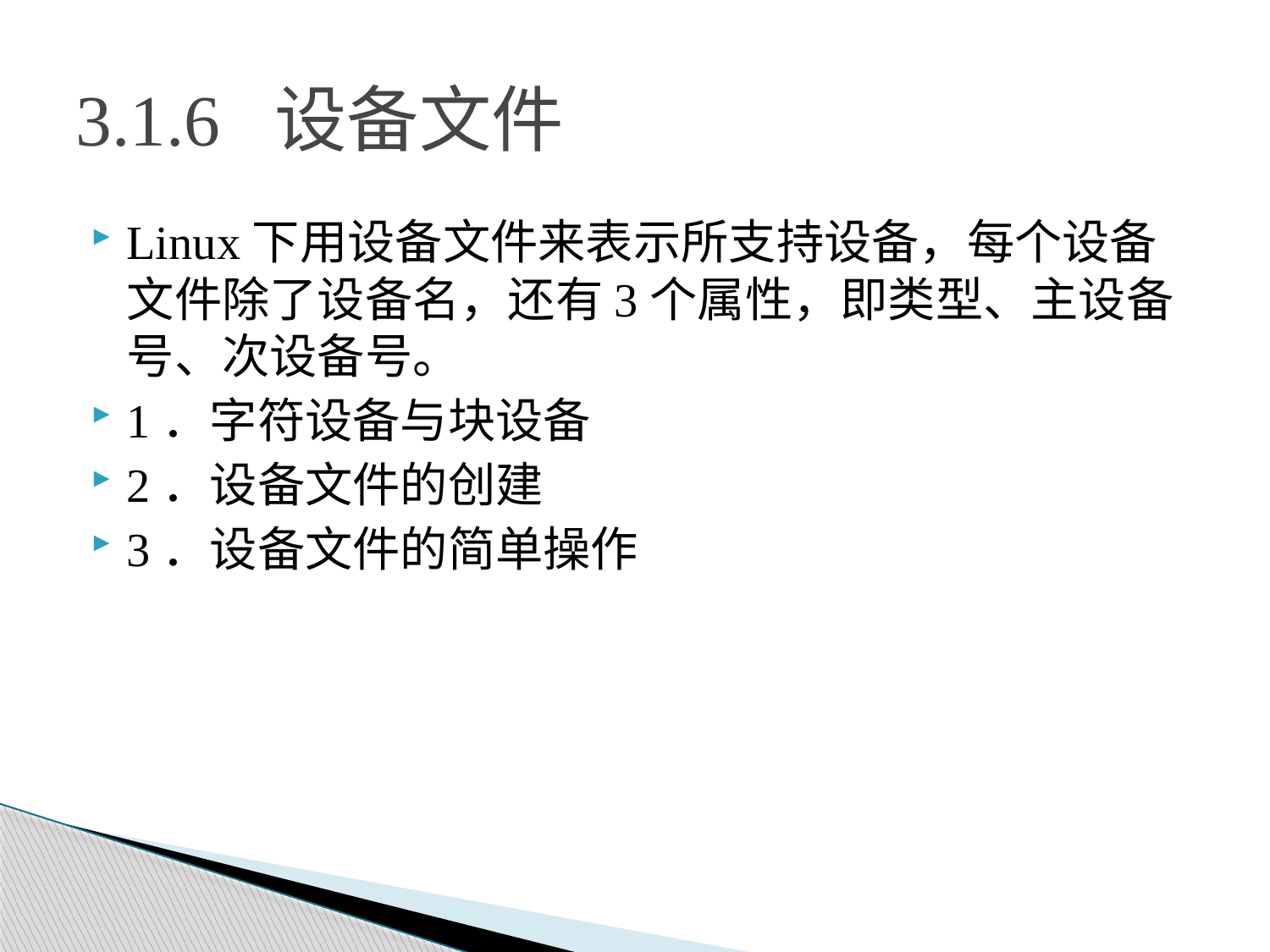

# 3.1.6  设备文件
Linux下用设备文件来表示所支持设备，每个设备文件除了设备名，还有3个属性，即类型、主设备号、次设备号。
1．字符设备与块设备
2．设备文件的创建
3．设备文件的简单操作